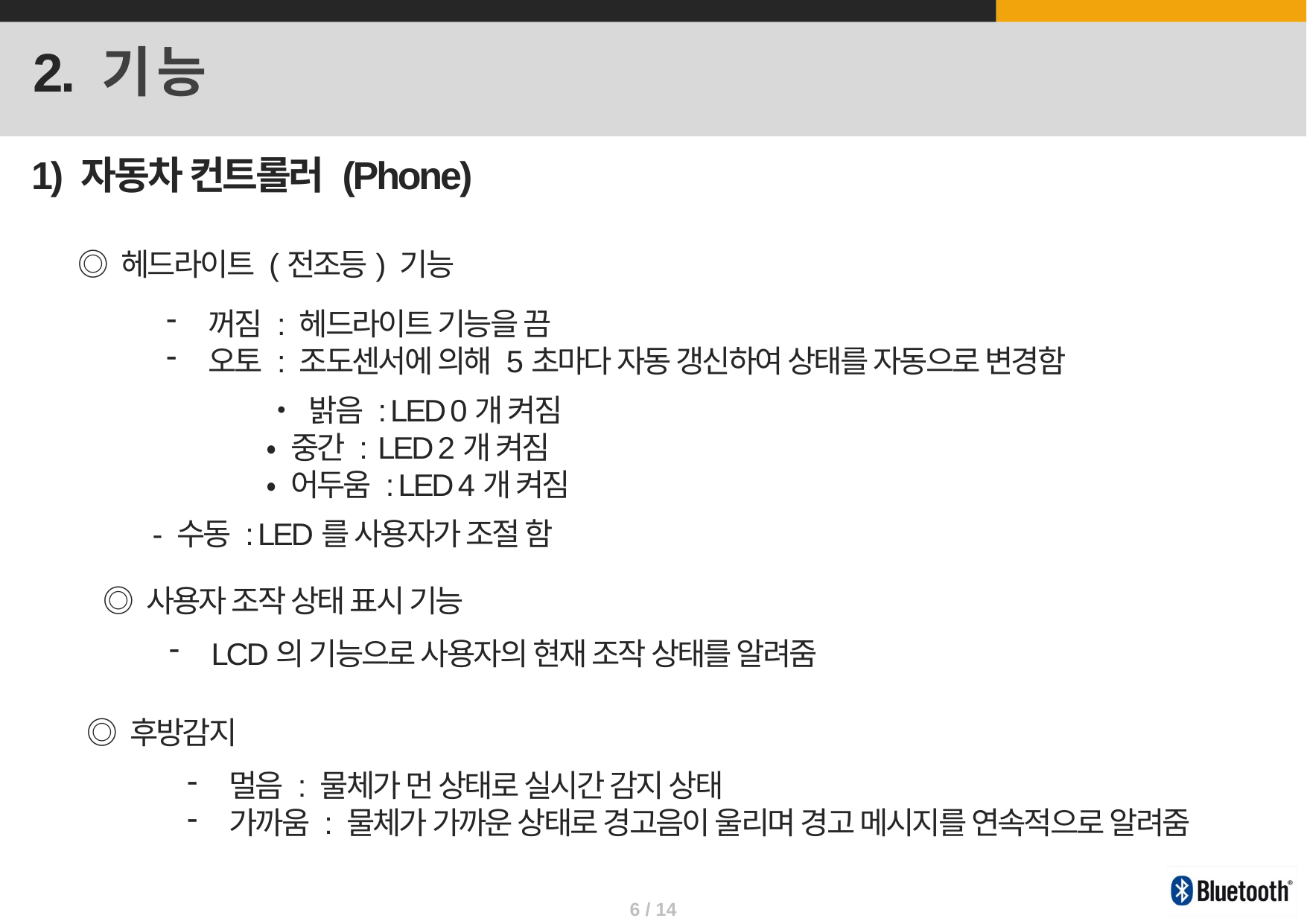

2. 기능
1) 자동차 컨트롤러 (Phone)
◎ 헤드라이트 (전조등) 기능
꺼짐 : 헤드라이트 기능을 끔
오토 : 조도센서에 의해 5초마다 자동 갱신하여 상태를 자동으로 변경함
• 밝음 : LED 0개 켜짐
• 중간 :  LED 2개 켜짐
• 어두움 : LED 4개 켜짐
- 수동 : LED를 사용자가 조절 함
◎ 사용자 조작 상태 표시 기능
LCD의 기능으로 사용자의 현재 조작 상태를 알려줌
◎ 후방감지
멀음 : 물체가 먼 상태로 실시간 감지 상태
가까움 : 물체가 가까운 상태로 경고음이 울리며 경고 메시지를 연속적으로 알려줌